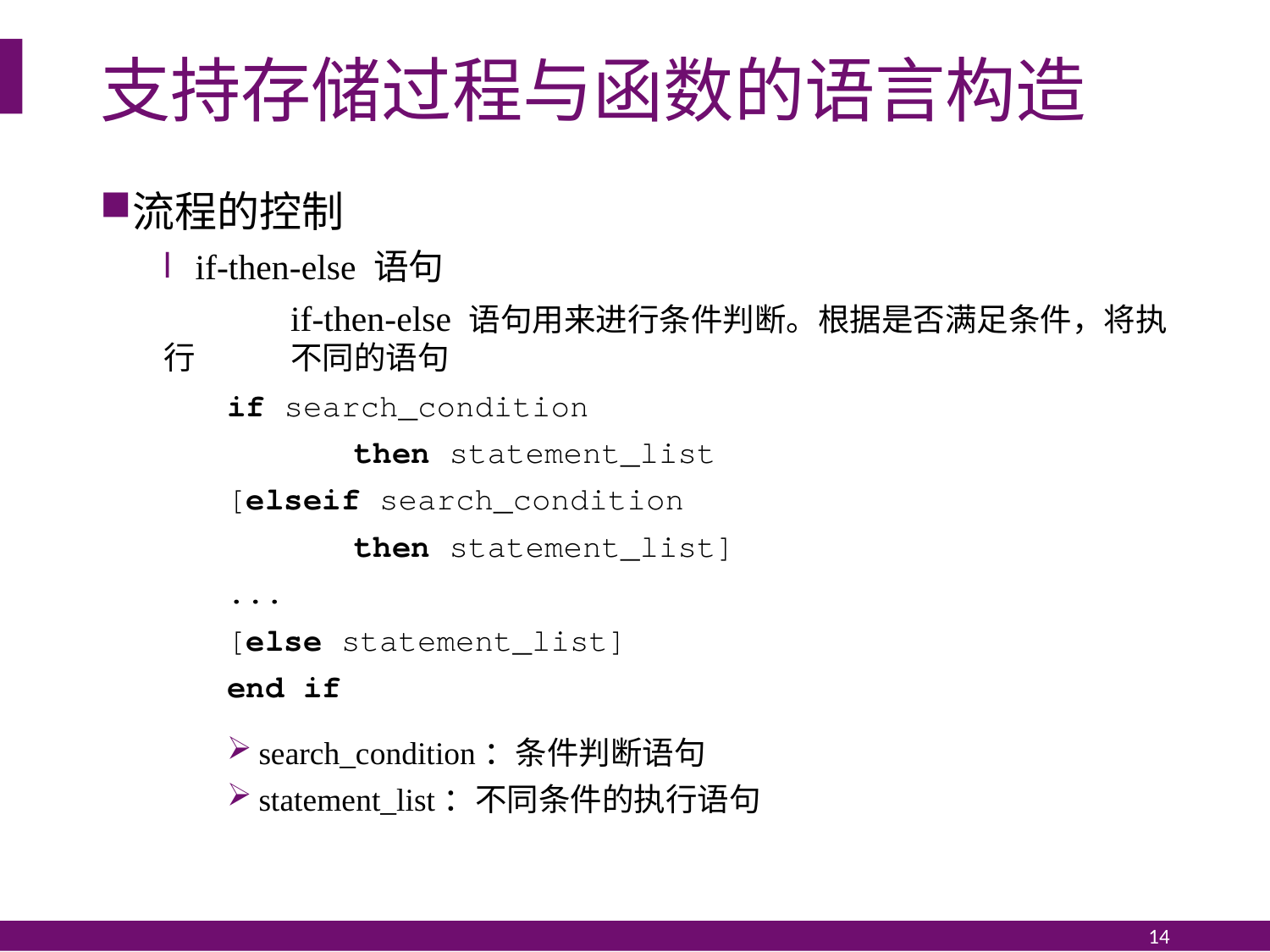

# 支持存储过程与函数的语言构造
流程的控制
if-then-else 语句
	if-then-else 语句用来进行条件判断。根据是否满足条件，将执行	不同的语句
if search_condition
	then statement_list
[elseif search_condition
	then statement_list]
...
[else statement_list]
end if

search_condition：条件判断语句
statement_list：不同条件的执行语句
14